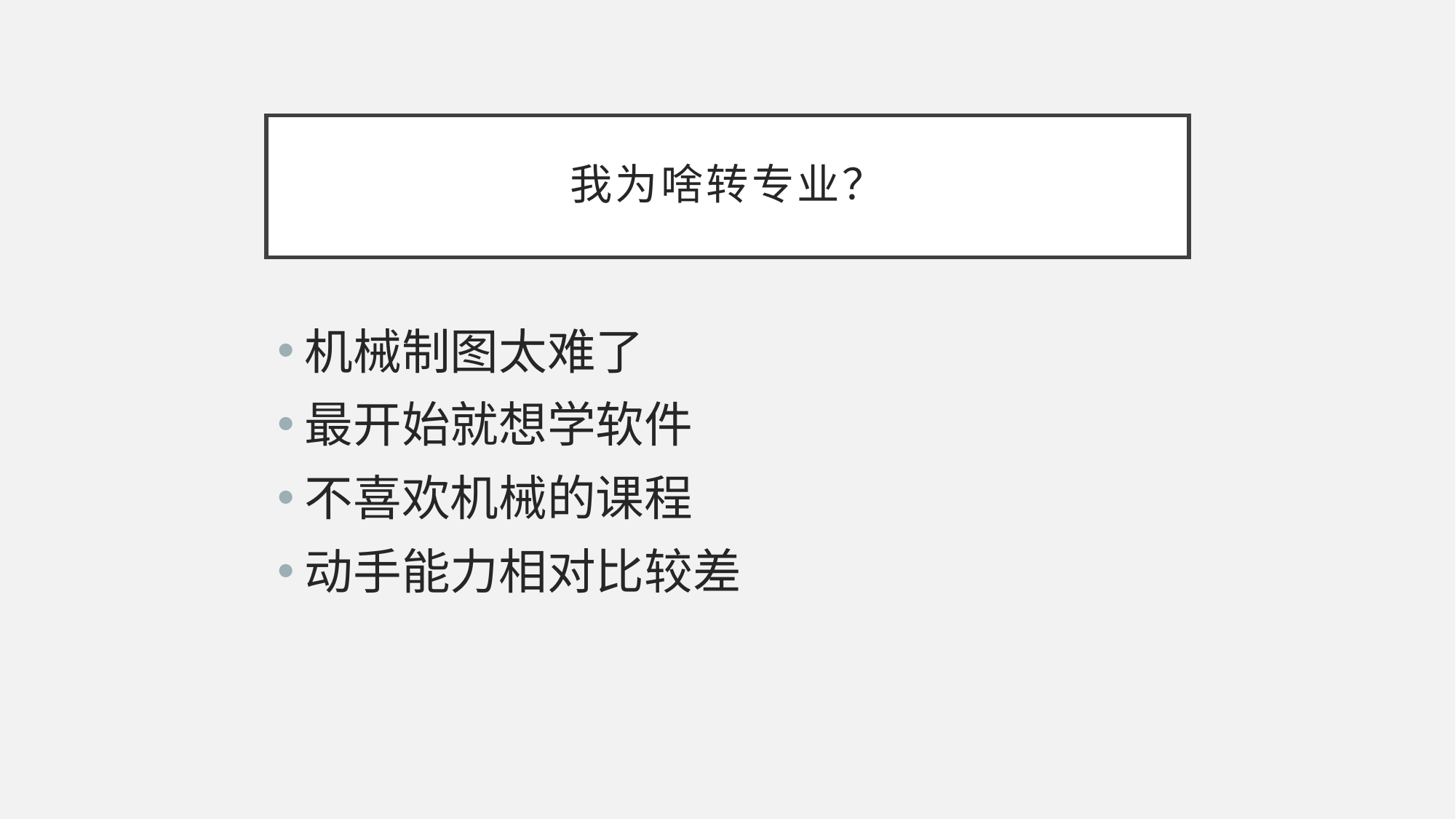

# 我为啥转专业？
机械制图太难了
最开始就想学软件
不喜欢机械的课程
动手能力相对比较差